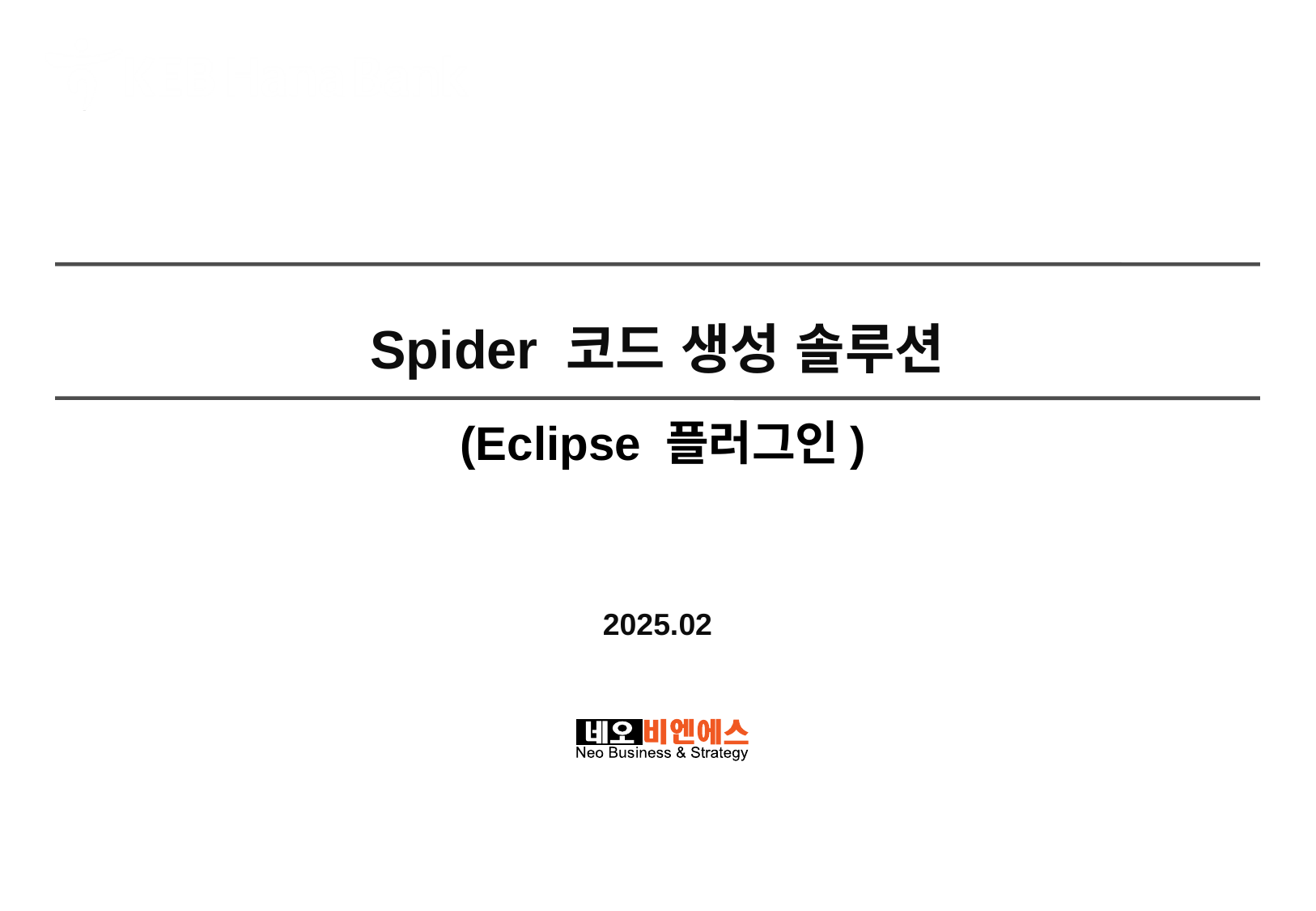

Spider 코드 생성 솔루션
(Eclipse 플러그인)
2025.02